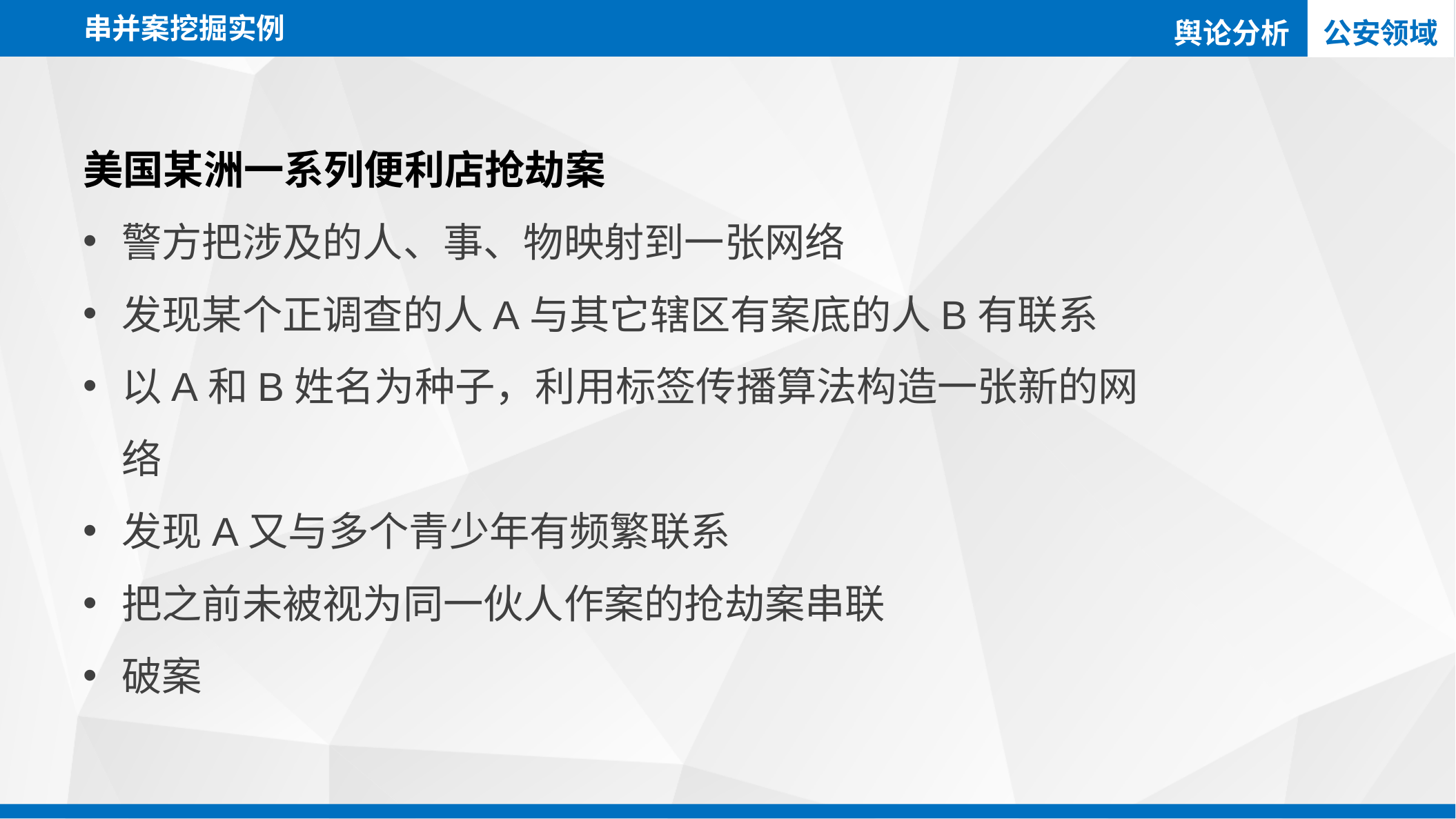

串并案挖掘实例
舆论分析
公安领域

美国某洲一系列便利店抢劫案
警方把涉及的人、事、物映射到一张网络
发现某个正调查的人A与其它辖区有案底的人B有联系
以A和B姓名为种子，利用标签传播算法构造一张新的网络
发现A又与多个青少年有频繁联系
把之前未被视为同一伙人作案的抢劫案串联
破案